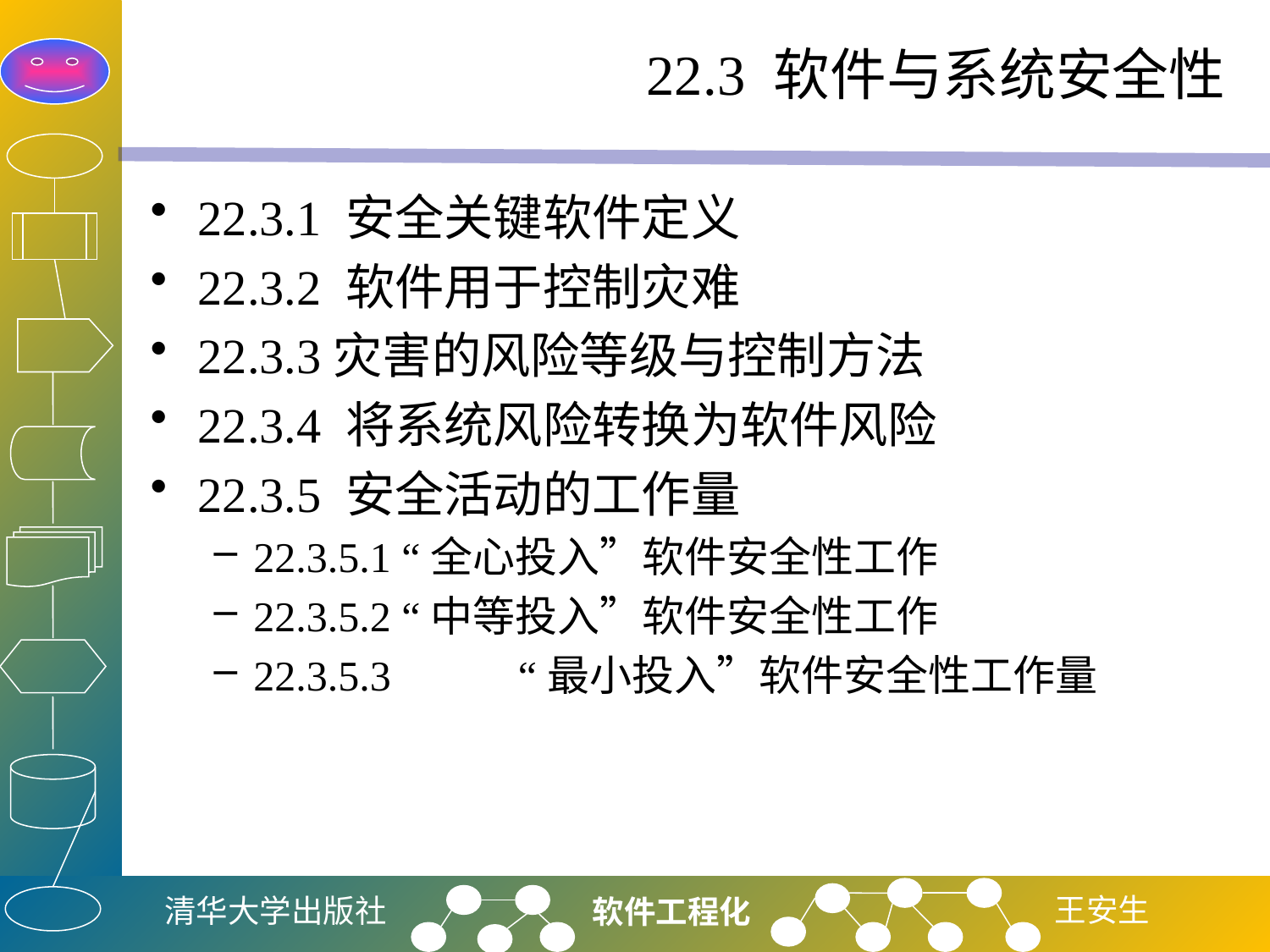

# 22.3 软件与系统安全性
22.3.1 安全关键软件定义
22.3.2 软件用于控制灾难
22.3.3灾害的风险等级与控制方法
22.3.4 将系统风险转换为软件风险
22.3.5 安全活动的工作量
22.3.5.1 “全心投入”软件安全性工作
22.3.5.2 “中等投入”软件安全性工作
22.3.5.3	 “最小投入”软件安全性工作量